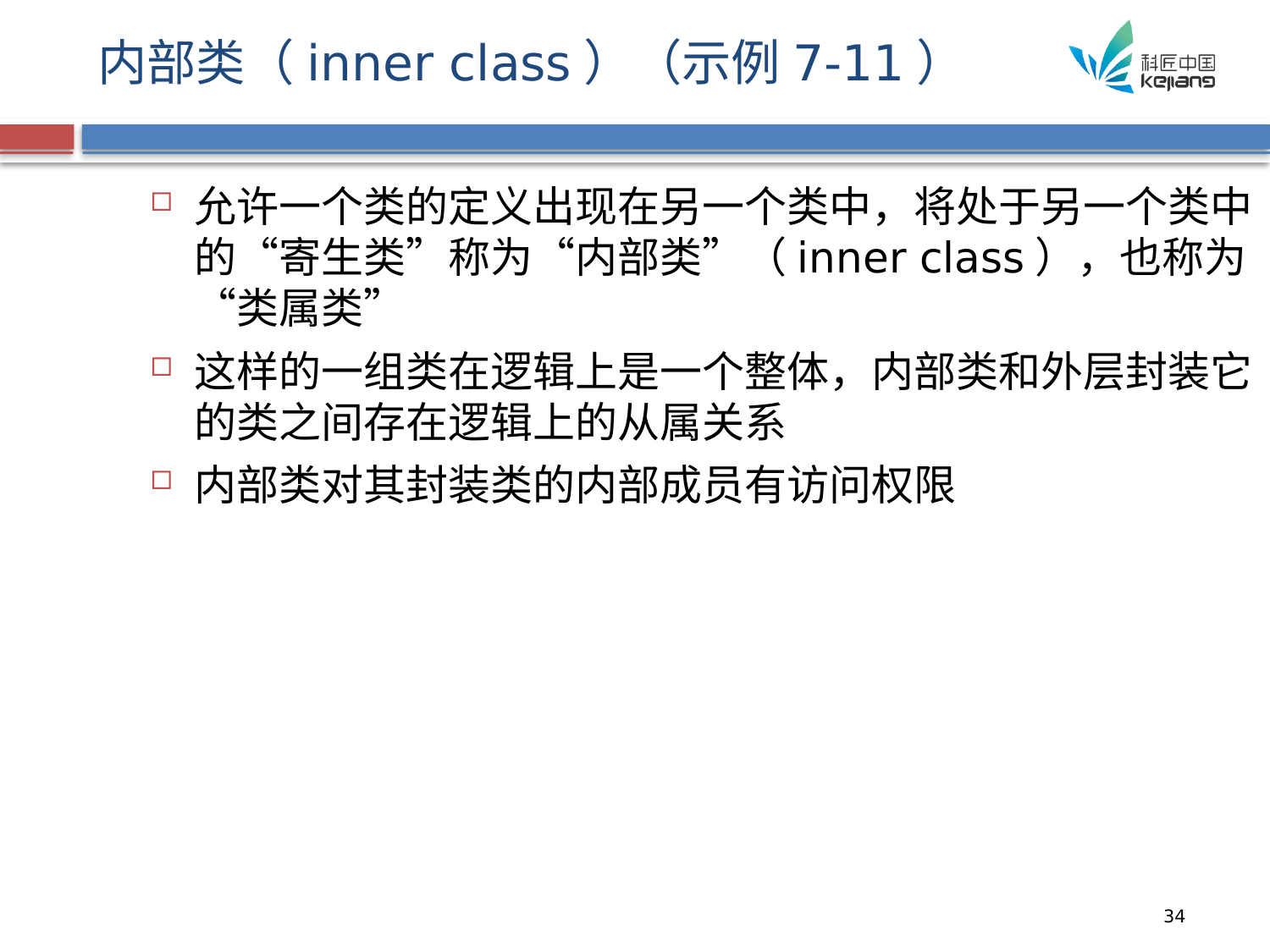

# 内部类（inner class）（示例7-11）
允许一个类的定义出现在另一个类中，将处于另一个类中的“寄生类”称为“内部类”（inner class），也称为“类属类”
这样的一组类在逻辑上是一个整体，内部类和外层封装它的类之间存在逻辑上的从属关系
内部类对其封装类的内部成员有访问权限
34